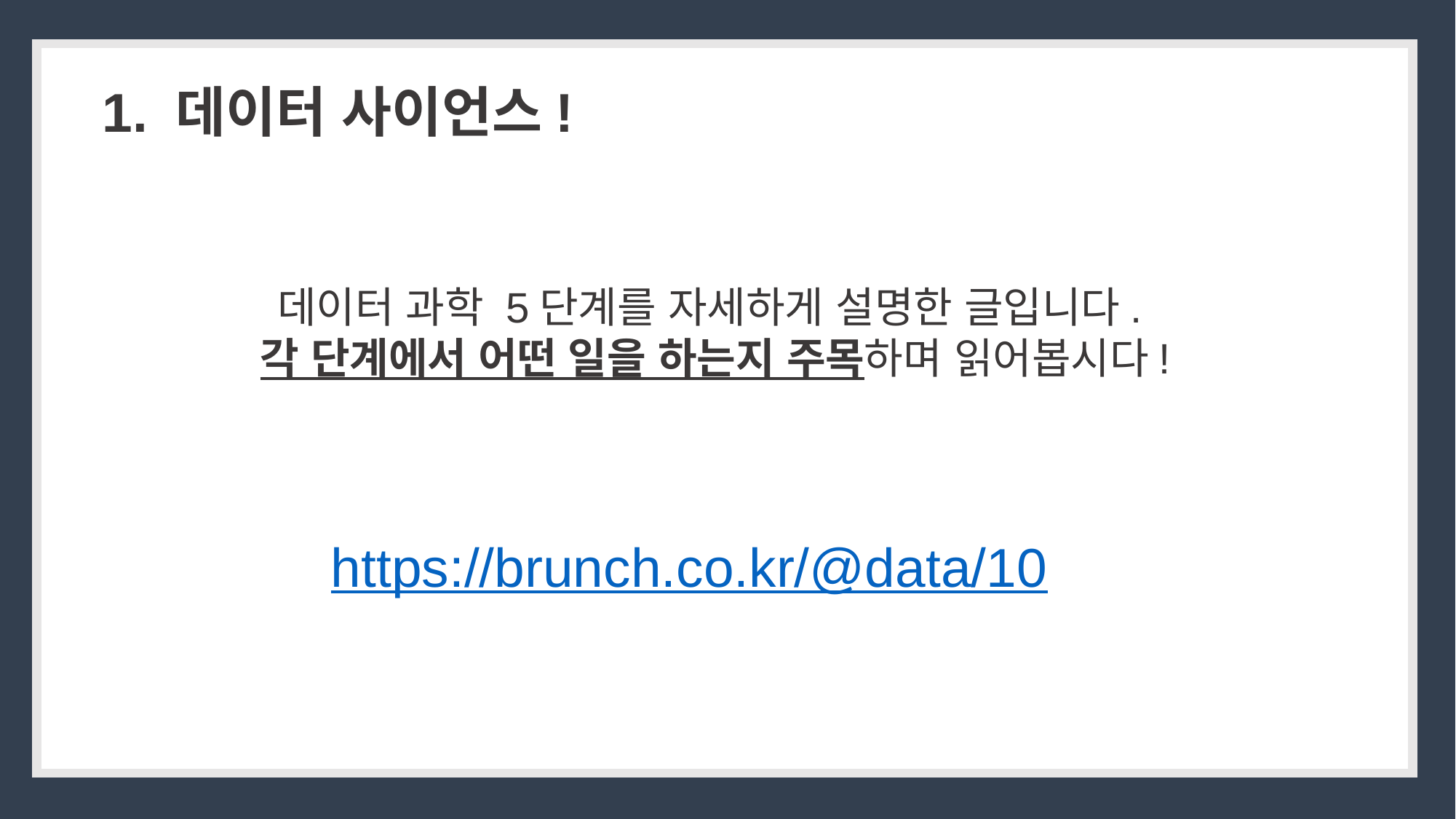

1. 데이터 사이언스!
데이터 과학 5단계를 자세하게 설명한 글입니다.
각 단계에서 어떤 일을 하는지 주목하며 읽어봅시다!
https://brunch.co.kr/@data/10